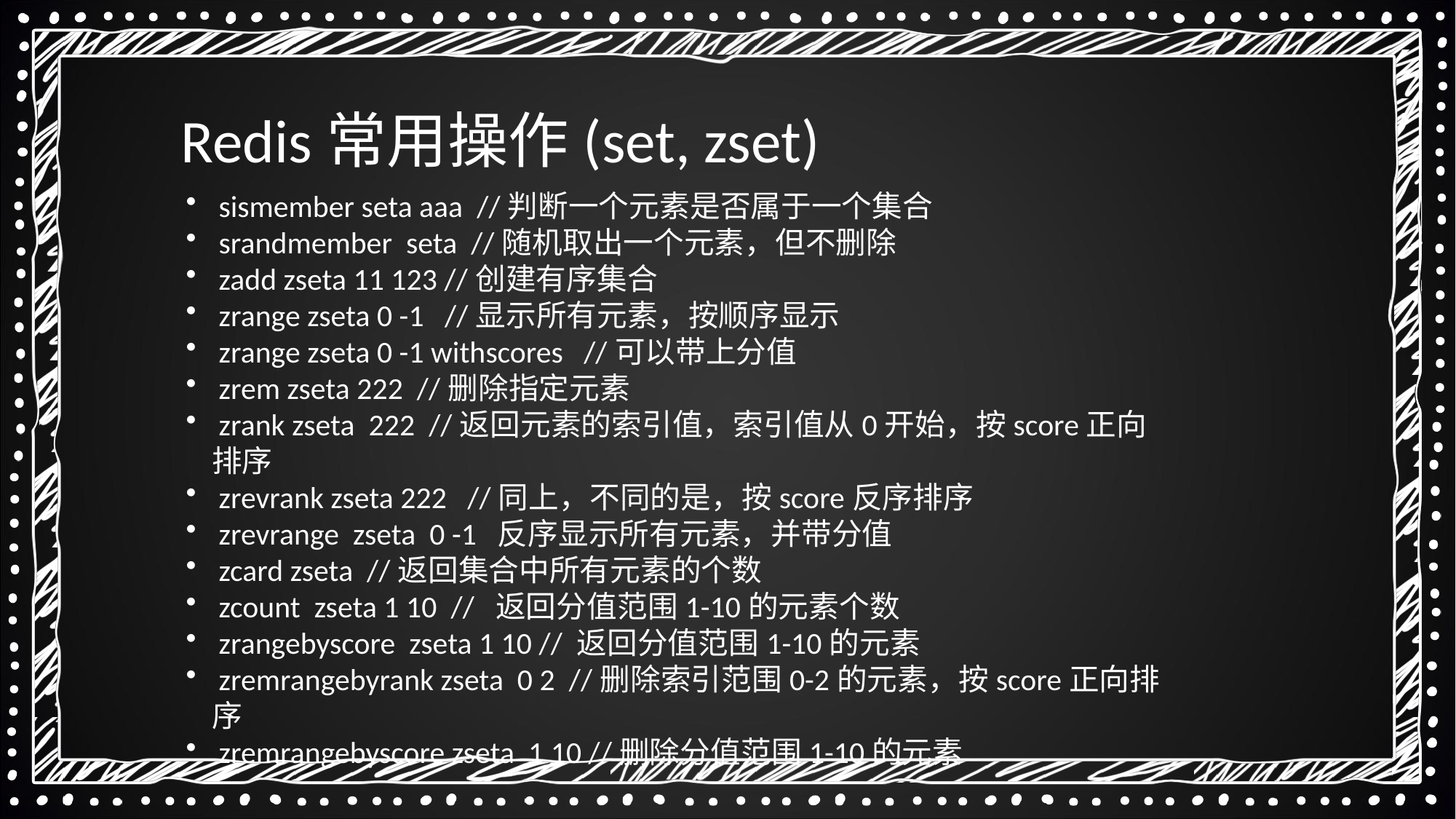

Redis常用操作(set, zset)
 sismember seta aaa  //判断一个元素是否属于一个集合
 srandmember  seta  //随机取出一个元素，但不删除
 zadd zseta 11 123 //创建有序集合
 zrange zseta 0 -1   //显示所有元素，按顺序显示
 zrange zseta 0 -1 withscores   //可以带上分值
 zrem zseta 222  //删除指定元素
 zrank zseta  222  //返回元素的索引值，索引值从0开始，按score正向排序
 zrevrank zseta 222   //同上，不同的是，按score反序排序
 zrevrange  zseta  0 -1  反序显示所有元素，并带分值
 zcard zseta  //返回集合中所有元素的个数
 zcount  zseta 1 10  //  返回分值范围1-10的元素个数
 zrangebyscore  zseta 1 10 // 返回分值范围1-10的元素
 zremrangebyrank zseta  0 2  //删除索引范围0-2的元素，按score正向排序
 zremrangebyscore zseta  1 10 //删除分值范围1-10的元素